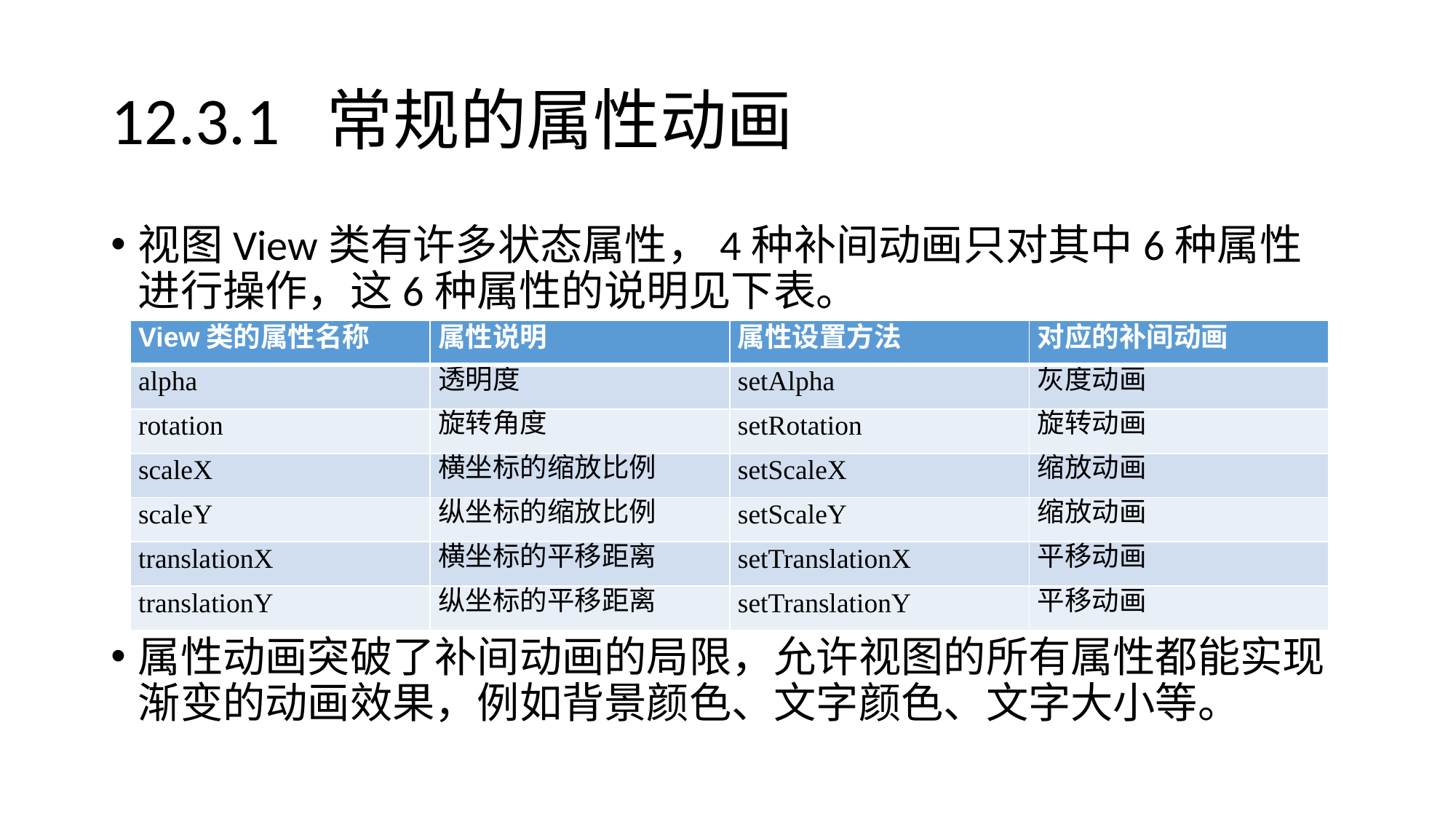

# 12.3.1  常规的属性动画
视图View类有许多状态属性，4种补间动画只对其中6种属性进行操作，这6种属性的说明见下表。

属性动画突破了补间动画的局限，允许视图的所有属性都能实现渐变的动画效果，例如背景颜色、文字颜色、文字大小等。

| View类的属性名称 | 属性说明 | 属性设置方法 | 对应的补间动画 |
| --- | --- | --- | --- |
| alpha | 透明度 | setAlpha | 灰度动画 |
| rotation | 旋转角度 | setRotation | 旋转动画 |
| scaleX | 横坐标的缩放比例 | setScaleX | 缩放动画 |
| scaleY | 纵坐标的缩放比例 | setScaleY | 缩放动画 |
| translationX | 横坐标的平移距离 | setTranslationX | 平移动画 |
| translationY | 纵坐标的平移距离 | setTranslationY | 平移动画 |